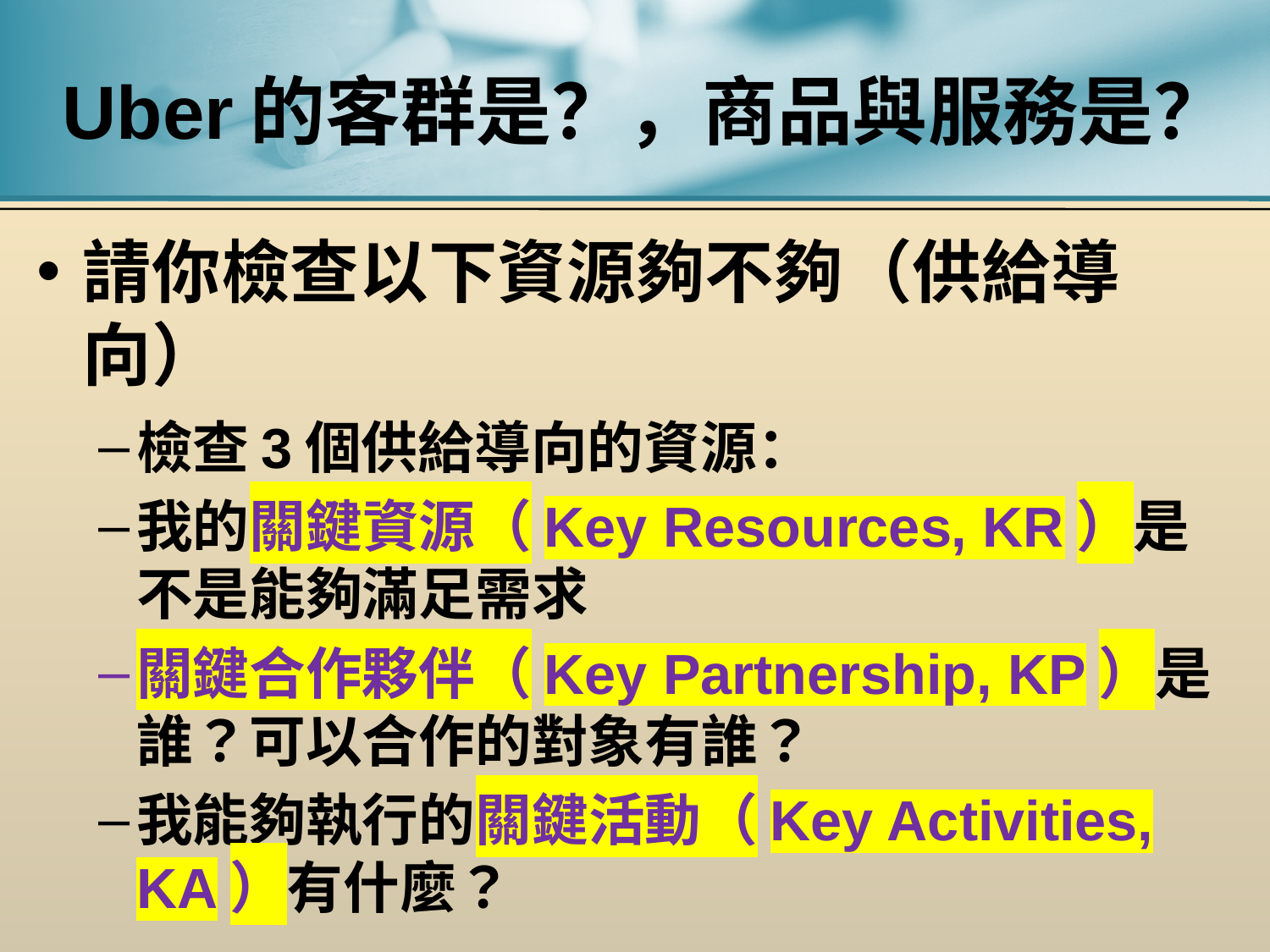

# Uber的客群是？，商品與服務是？
請你檢查以下資源夠不夠（供給導向）
檢查3個供給導向的資源：
我的關鍵資源（Key Resources, KR）是不是能夠滿足需求
關鍵合作夥伴（Key Partnership, KP）是誰？可以合作的對象有誰？
我能夠執行的關鍵活動（Key Activities, KA）有什麼？